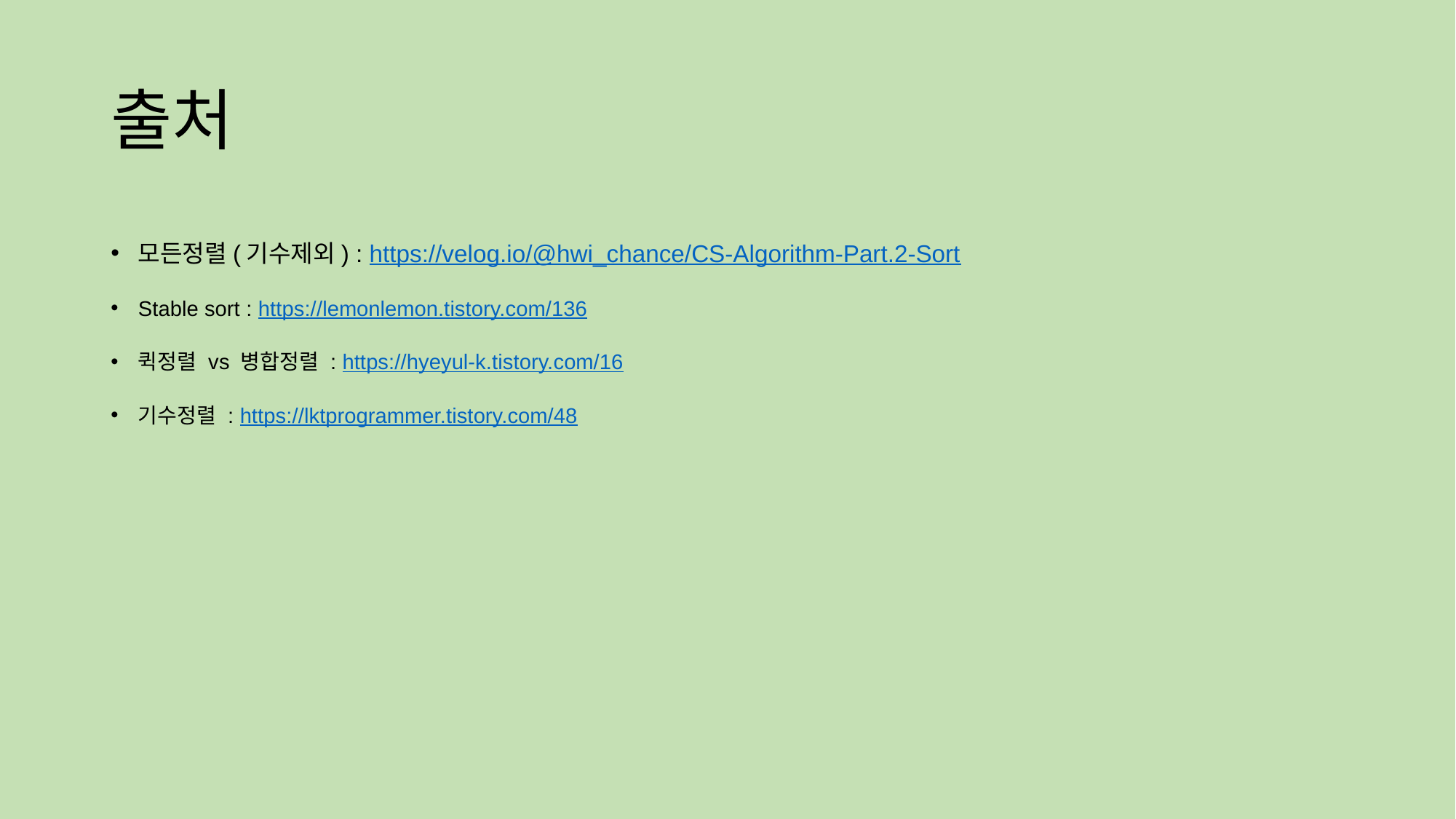

# 출처
모든정렬(기수제외) : https://velog.io/@hwi_chance/CS-Algorithm-Part.2-Sort
Stable sort : https://lemonlemon.tistory.com/136
퀵정렬 vs 병합정렬 : https://hyeyul-k.tistory.com/16
기수정렬 : https://lktprogrammer.tistory.com/48